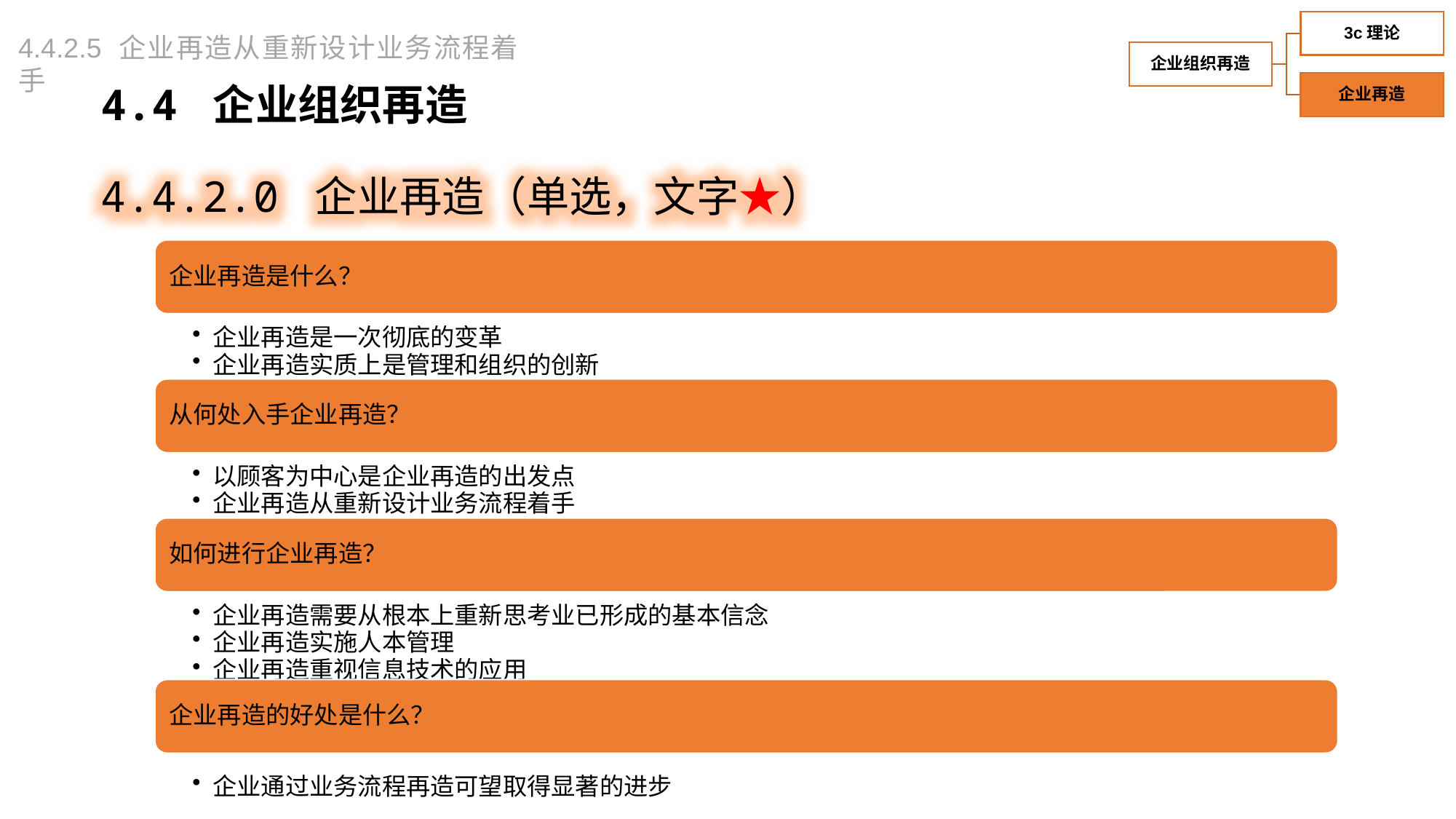

企业组织再造
3c理论
企业再造
4.4.2.5 企业再造从重新设计业务流程着手
4.4 企业组织再造
4.4.2.0 企业再造（单选，文字★）
企业再造是什么？
企业再造是一次彻底的变革
企业再造实质上是管理和组织的创新
从何处入手企业再造？
以顾客为中心是企业再造的出发点
企业再造从重新设计业务流程着手
如何进行企业再造？
企业再造需要从根本上重新思考业已形成的基本信念
企业再造实施人本管理
企业再造重视信息技术的应用
企业再造的好处是什么？
企业通过业务流程再造可望取得显著的进步